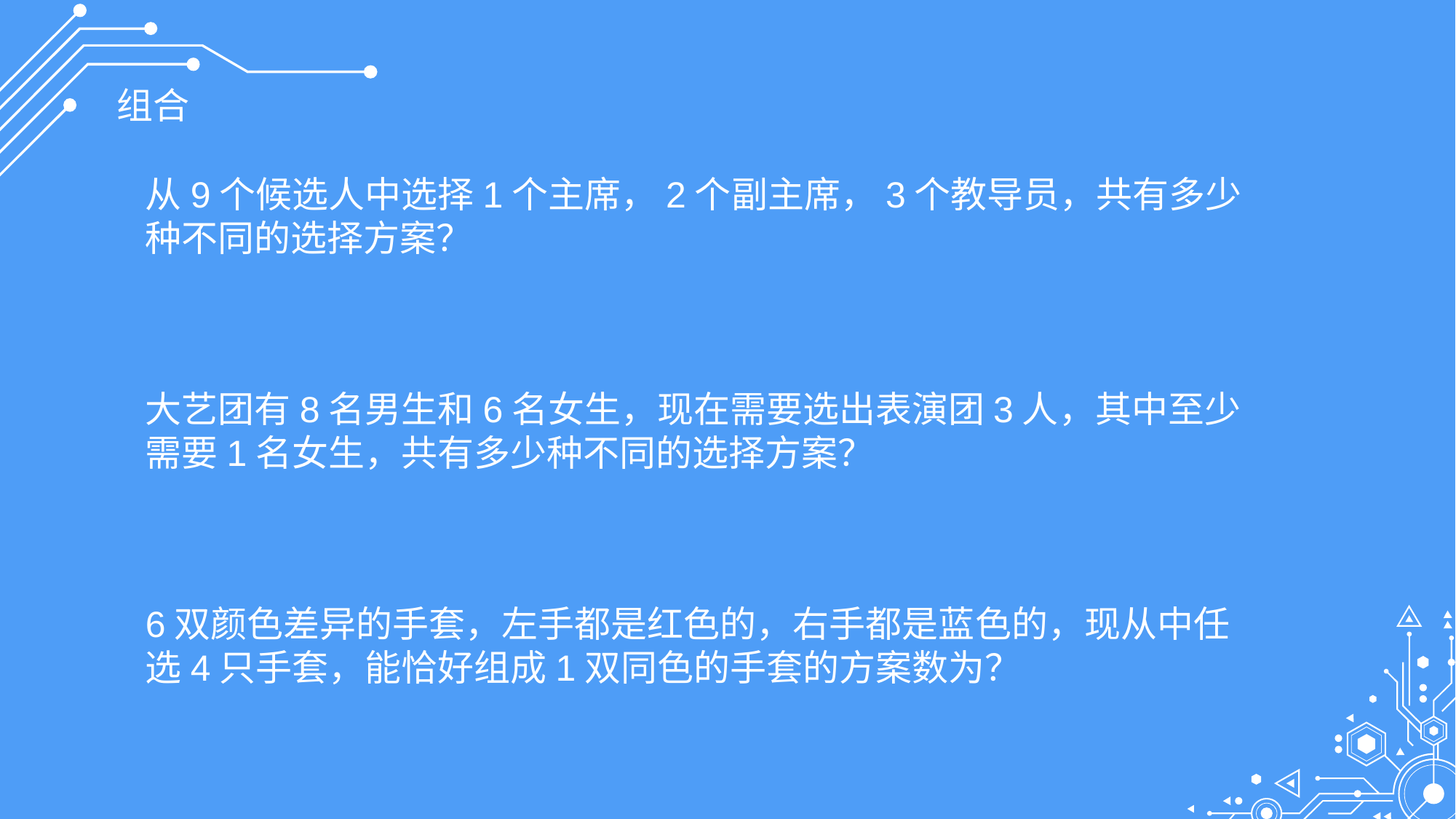

组合
从9个候选人中选择1个主席，2个副主席，3个教导员，共有多少种不同的选择方案？
大艺团有8名男生和6名女生，现在需要选出表演团3人，其中至少需要1名女生，共有多少种不同的选择方案？
6双颜色差异的手套，左手都是红色的，右手都是蓝色的，现从中任选4只手套，能恰好组成1双同色的手套的方案数为？